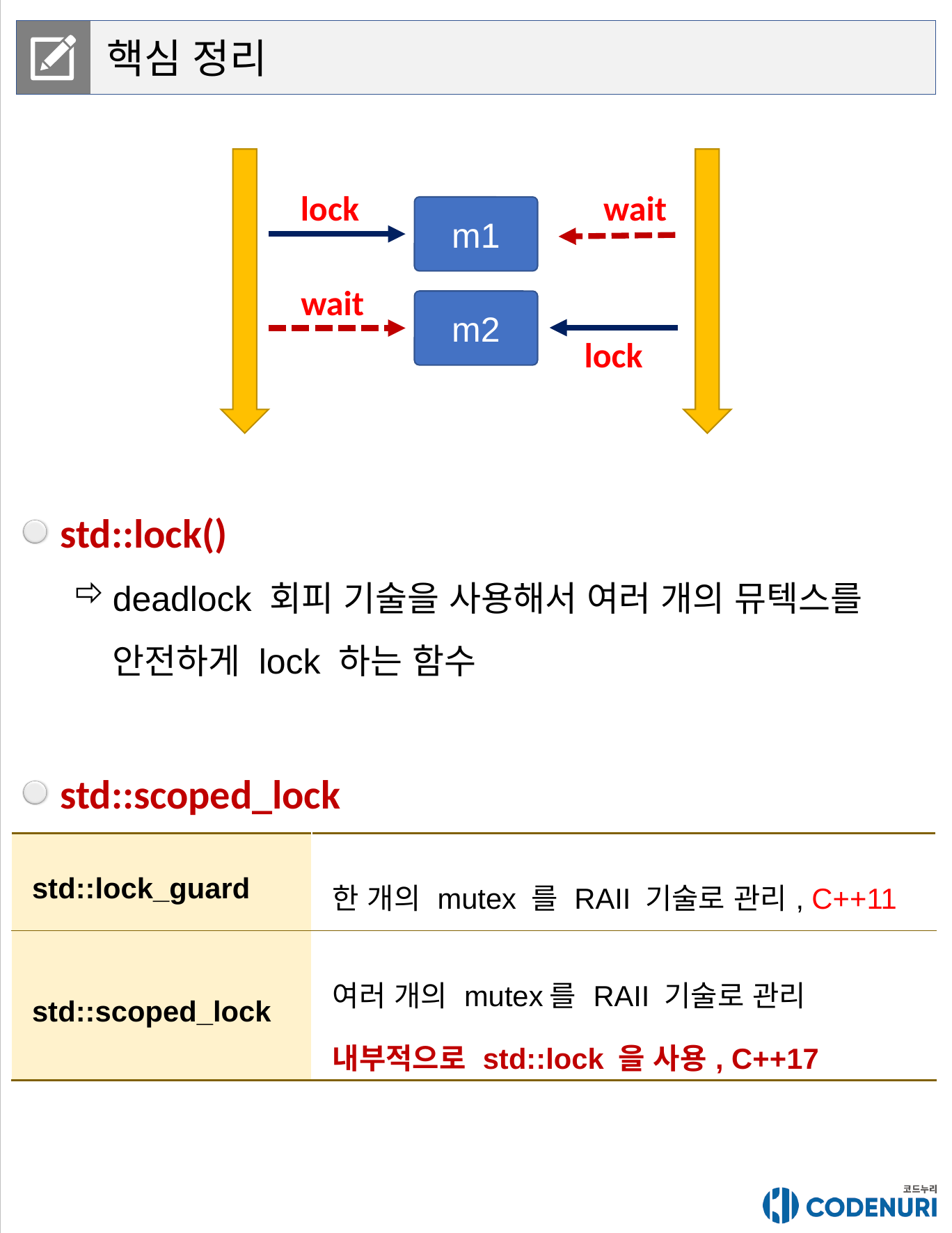

핵심 정리

lock
wait
m1
m2
wait
lock
std::lock()
deadlock 회피 기술을 사용해서 여러 개의 뮤텍스를 안전하게 lock 하는 함수

std::scoped_lock
| std::lock\_guard | 한 개의 mutex 를 RAII 기술로 관리, C++11 |
| --- | --- |
| std::scoped\_lock | 여러 개의 mutex를 RAII 기술로 관리 내부적으로 std::lock 을 사용, C++17 |